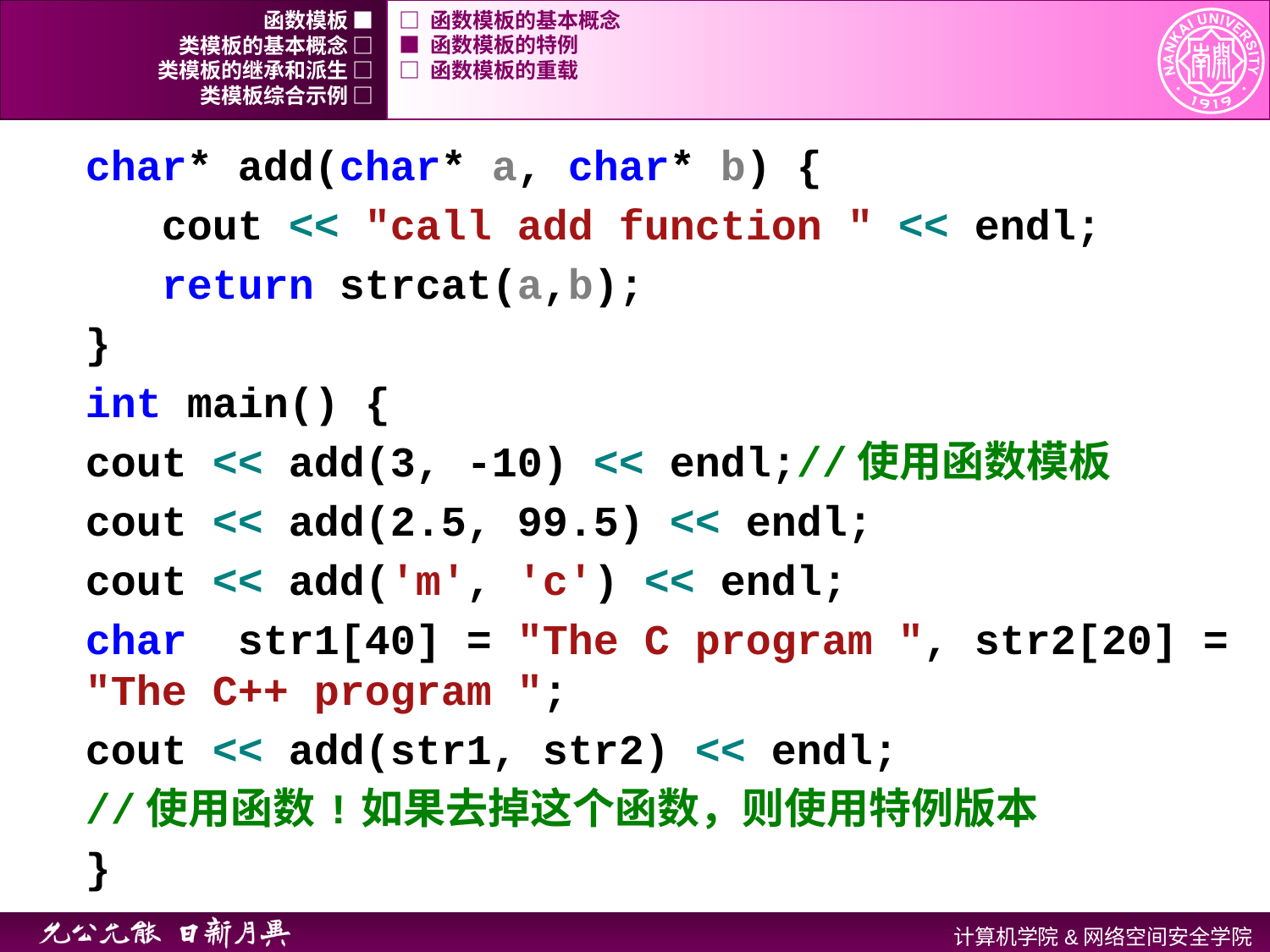

函数模板 ■
□ 函数模板的基本概念
类模板的基本概念 □
■ 函数模板的特例
类模板的继承和派生 □
□ 函数模板的重载
类模板综合示例 □

char* add(char* a, char* b) {
   cout << "call add function " << endl;
   return strcat(a,b);
}
int main() {
cout << add(3, -10) << endl;//使用函数模板
cout << add(2.5, 99.5) << endl;
cout << add('m', 'c') << endl;
char  str1[40] = "The C program ", str2[20] = "The C++ program ";
cout << add(str1, str2) << endl;
//使用函数!如果去掉这个函数，则使用特例版本
}